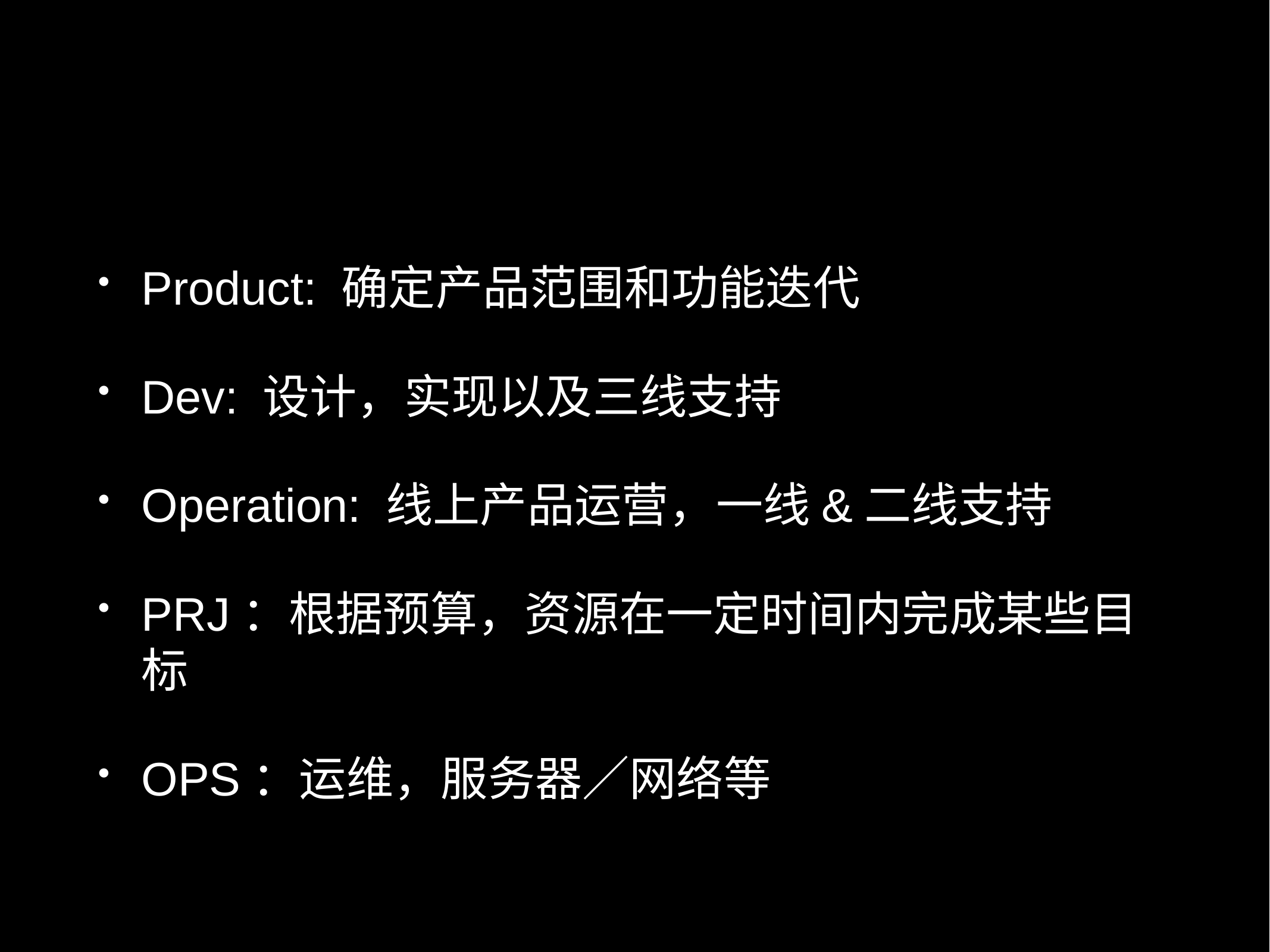

#
Product: 确定产品范围和功能迭代
Dev: 设计，实现以及三线支持
Operation: 线上产品运营，一线&二线支持
PRJ：根据预算，资源在一定时间内完成某些目标
OPS：运维，服务器／网络等